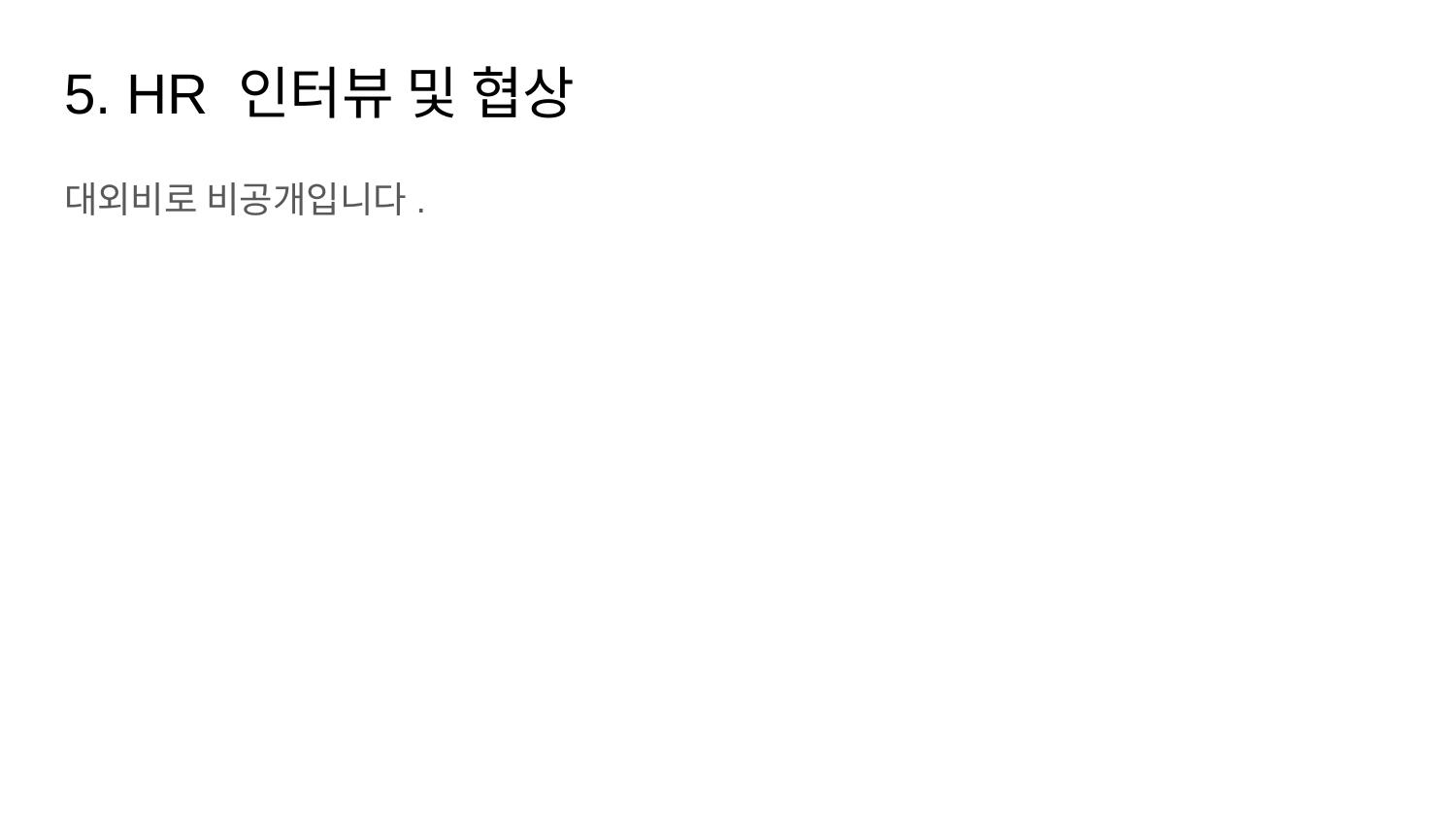

# 5. HR 인터뷰 및 협상
대외비로 비공개입니다.